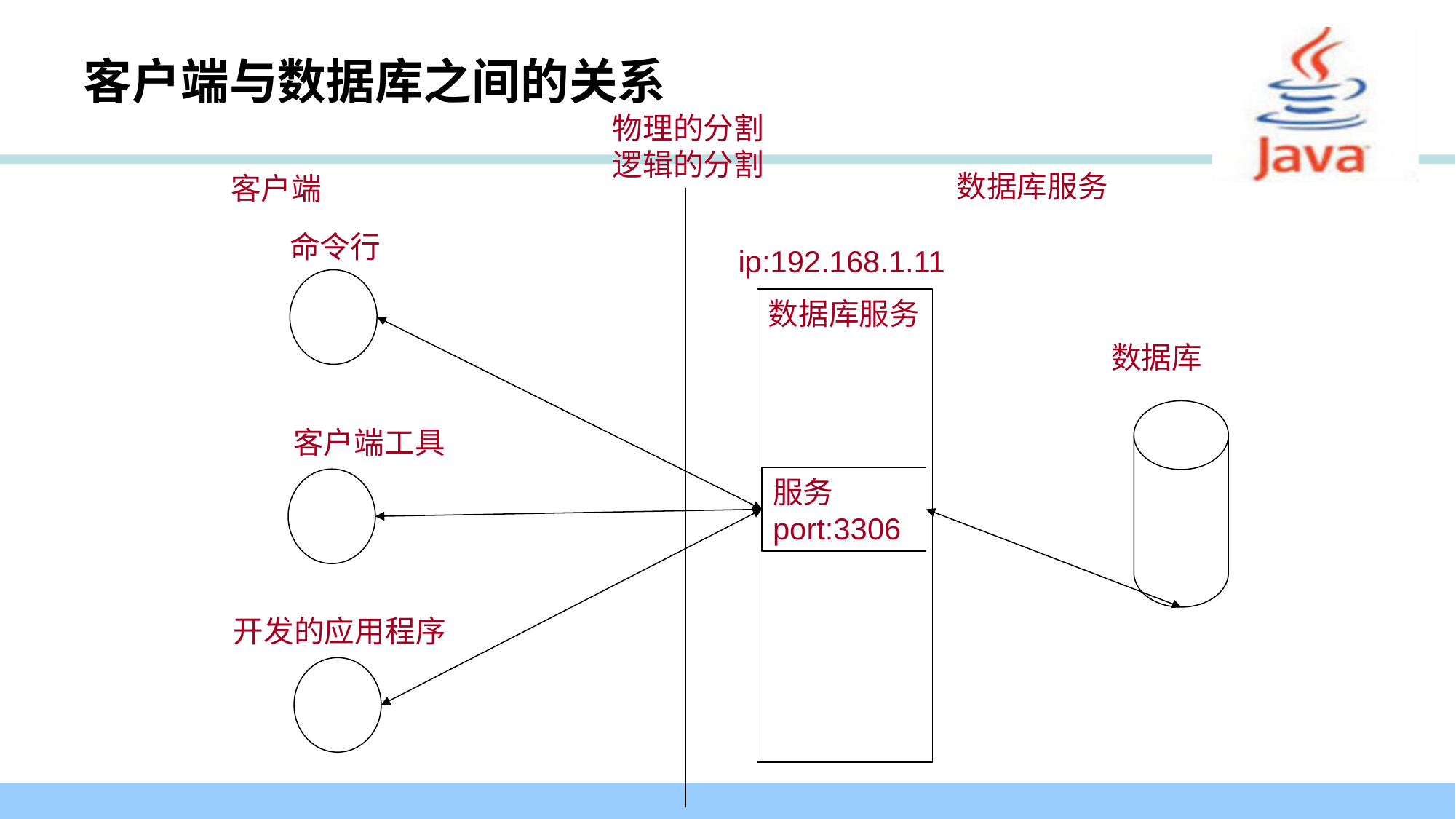

# 客户端与数据库之间的关系
物理的分割
逻辑的分割
数据库服务
客户端
命令行
ip:192.168.1.11

数据库服务
数据库

客户端工具
服务
port:3306

开发的应用程序